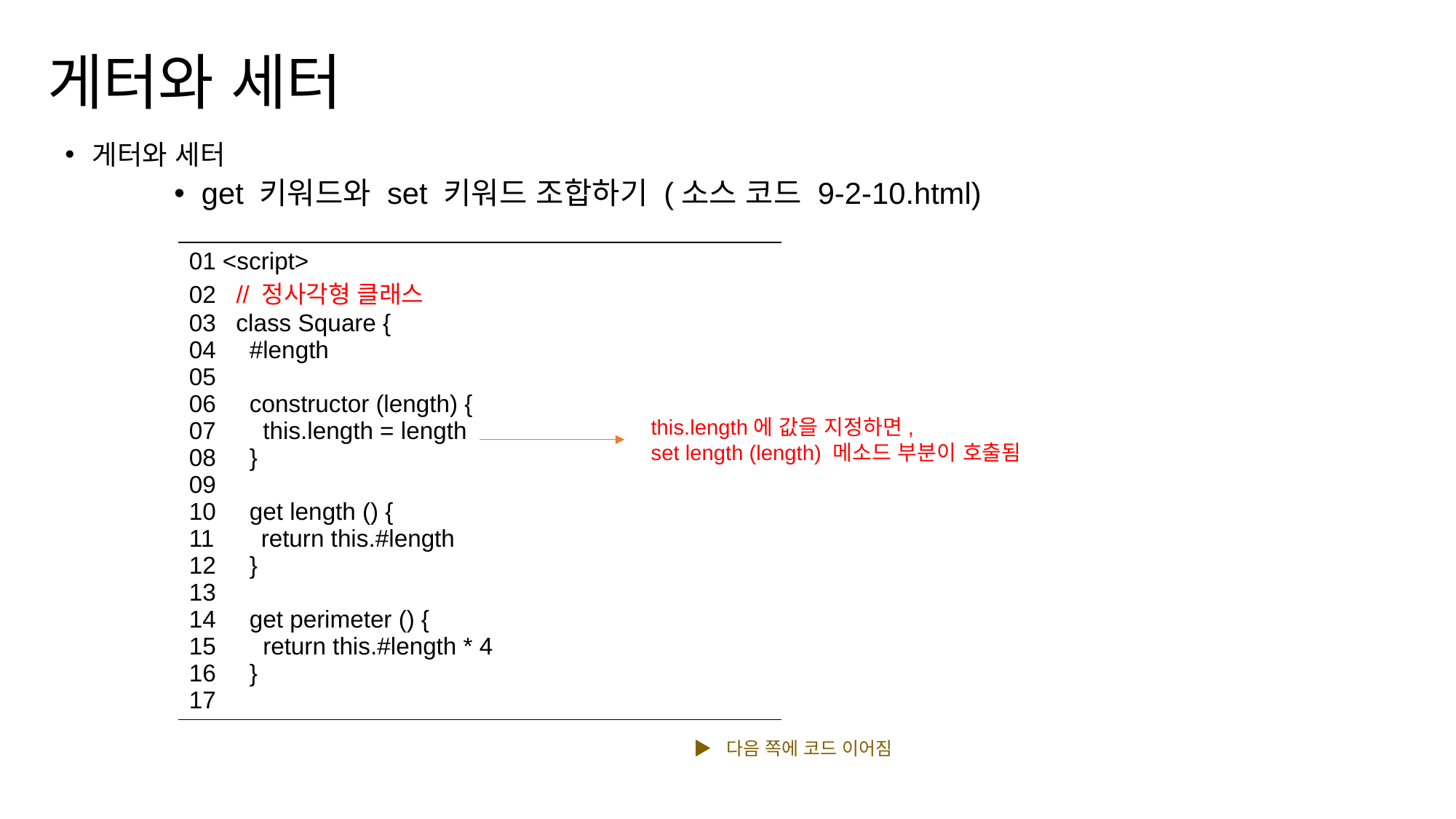

게터와 세터
게터와 세터
get 키워드와 set 키워드 조합하기 (소스 코드 9-2-10.html)

| 01 <script> 02 // 정사각형 클래스 03 class Square { 04 #length 05 06 constructor (length) { 07 this.length = length 08 } 09 10 get length () { 11 return this.#length 12 } 13 14 get perimeter () { 15 return this.#length \* 4 16 } 17 |
| --- |
this.length에 값을 지정하면,
set length (length) 메소드 부분이 호출됨
▶  다음 쪽에 코드 이어짐